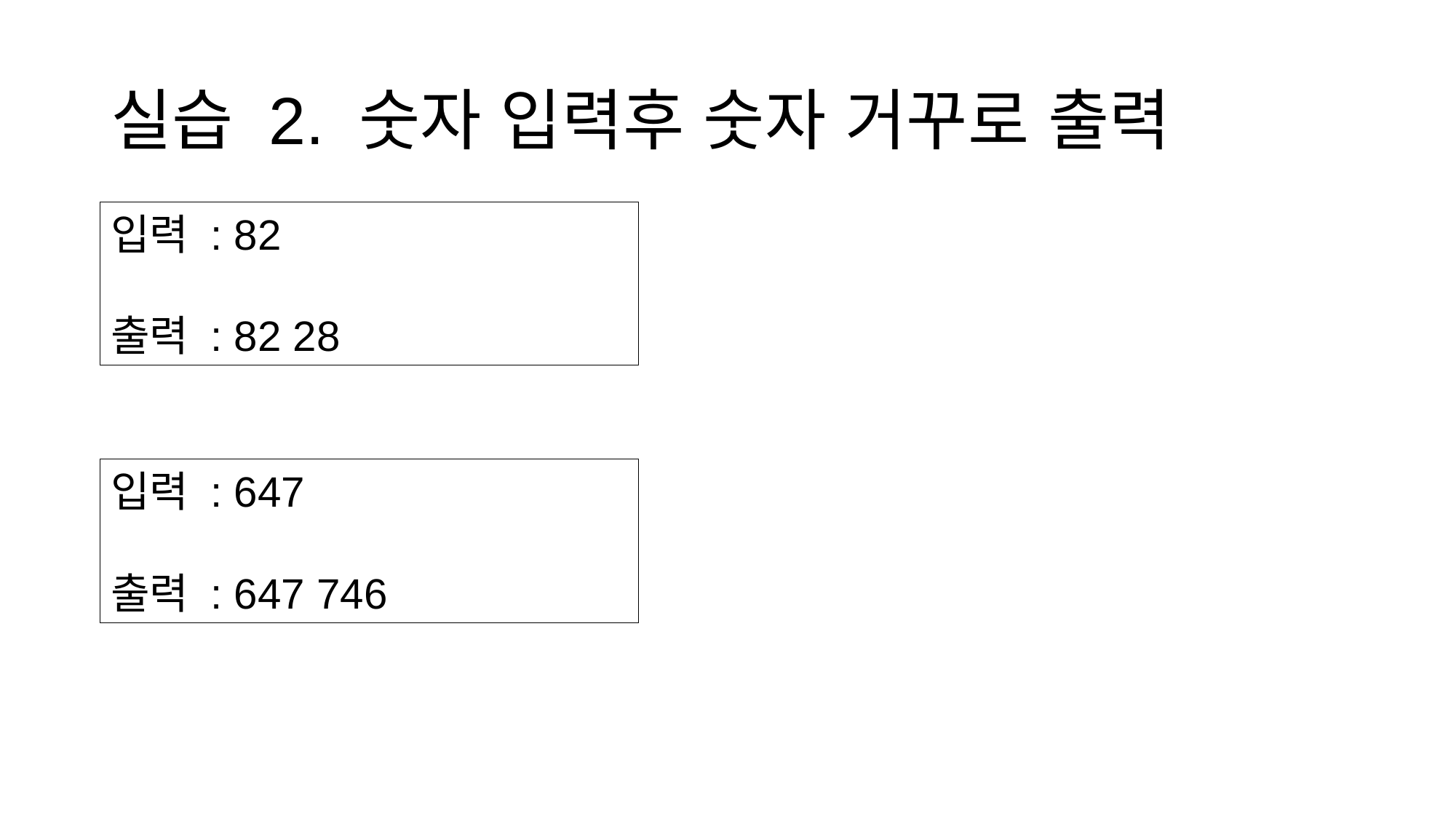

# 실습 2. 숫자 입력후 숫자 거꾸로 출력
입력 : 82

출력 : 82 28
입력 : 647

출력 : 647 746